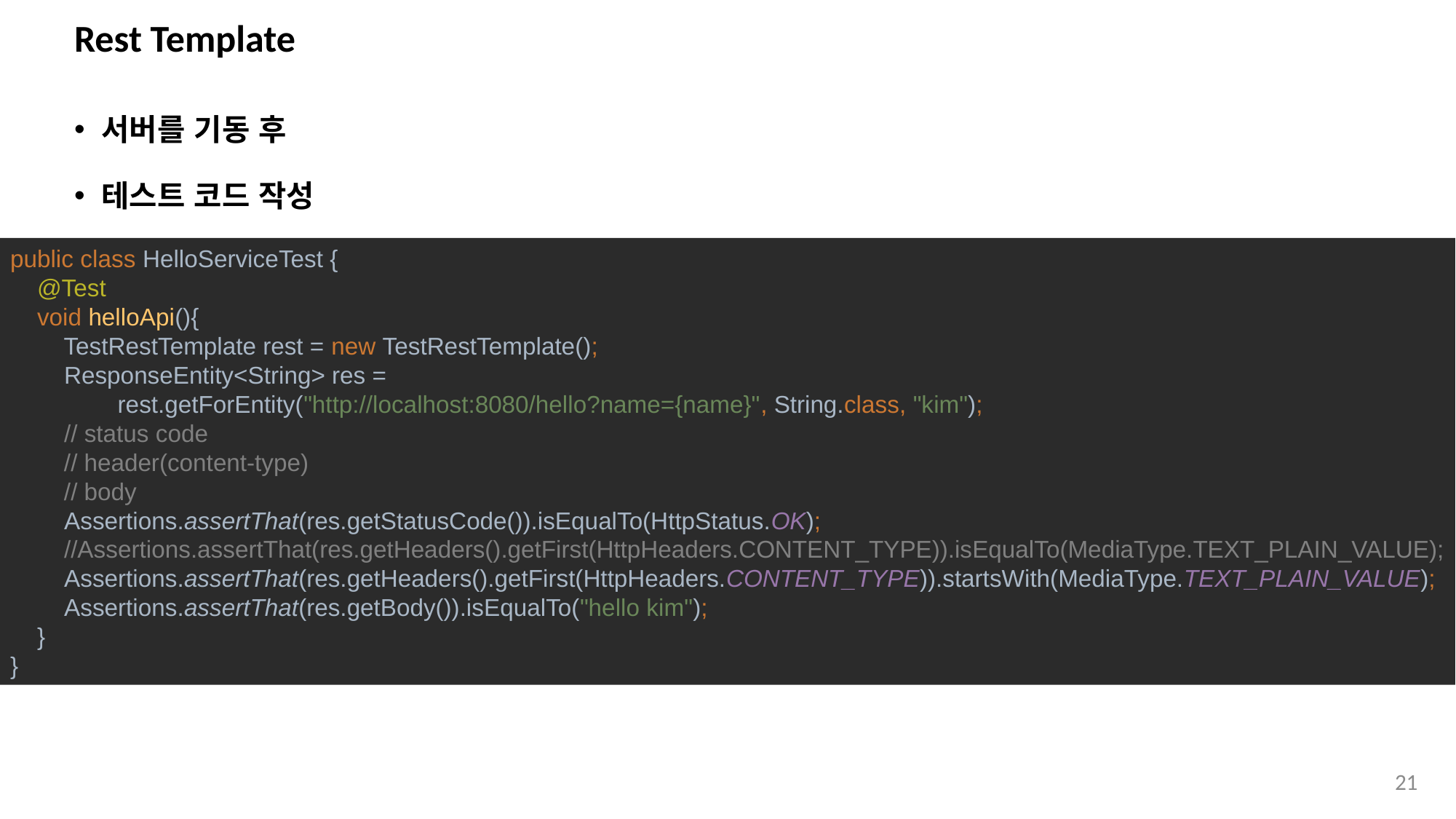

# Rest Template
서버를 기동 후
테스트 코드 작성

public class HelloServiceTest {
    @Test
    void helloApi(){
        TestRestTemplate rest = new TestRestTemplate();
        ResponseEntity<String> res =
                rest.getForEntity("http://localhost:8080/hello?name={name}", String.class, "kim");
        // status code
        // header(content-type)
        // body
        Assertions.assertThat(res.getStatusCode()).isEqualTo(HttpStatus.OK);
        //Assertions.assertThat(res.getHeaders().getFirst(HttpHeaders.CONTENT_TYPE)).isEqualTo(MediaType.TEXT_PLAIN_VALUE);
        Assertions.assertThat(res.getHeaders().getFirst(HttpHeaders.CONTENT_TYPE)).startsWith(MediaType.TEXT_PLAIN_VALUE);
        Assertions.assertThat(res.getBody()).isEqualTo("hello kim");
    }
}
21